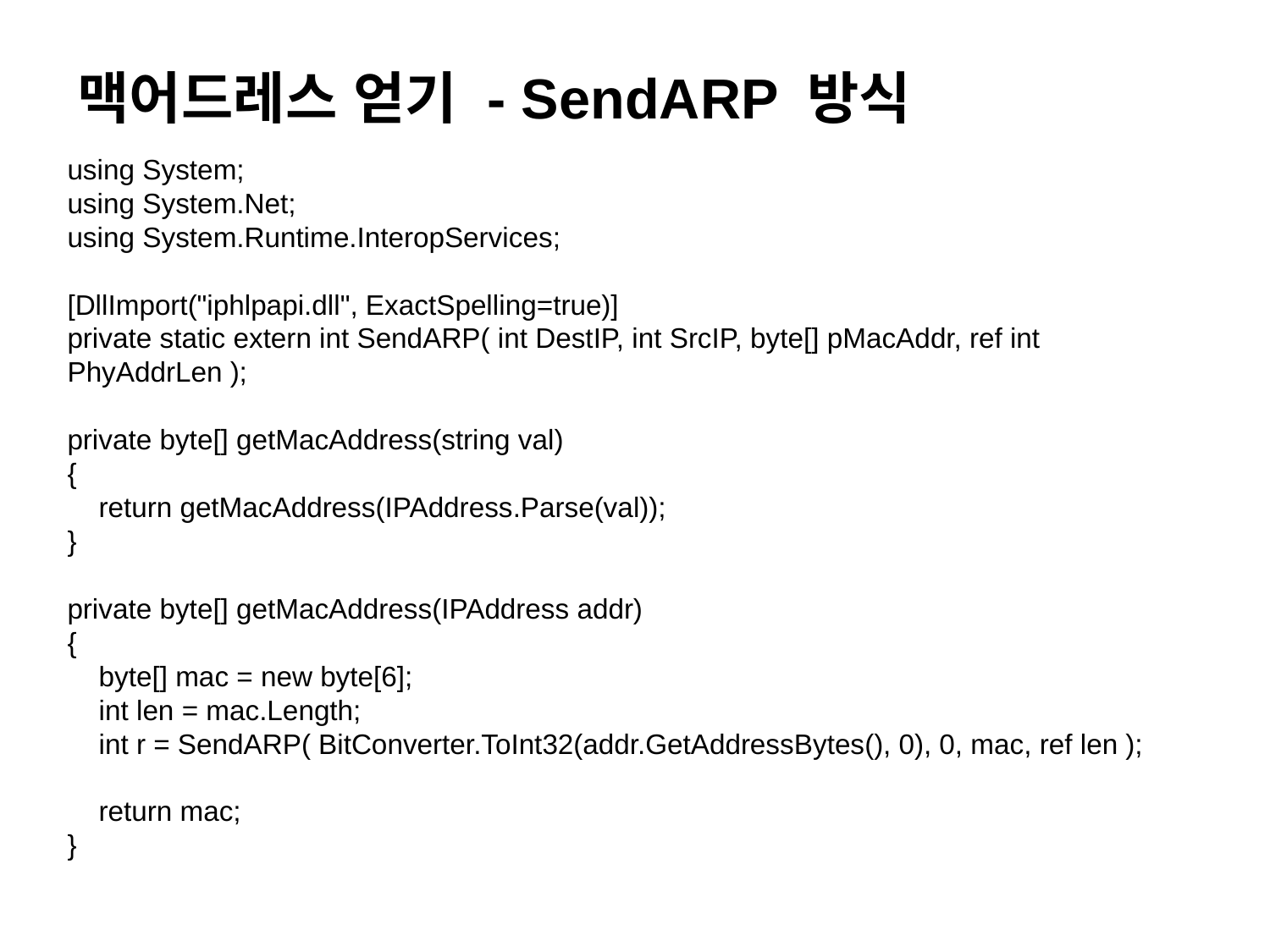

맥어드레스 얻기 - SendARP 방식
using System;
using System.Net;
using System.Runtime.InteropServices;

[DllImport("iphlpapi.dll", ExactSpelling=true)]
private static extern int SendARP( int DestIP, int SrcIP, byte[] pMacAddr, ref int PhyAddrLen );

private byte[] getMacAddress(string val)
{
    return getMacAddress(IPAddress.Parse(val));
}

private byte[] getMacAddress(IPAddress addr)
{
    byte[] mac = new byte[6];
    int len = mac.Length;
    int r = SendARP( BitConverter.ToInt32(addr.GetAddressBytes(), 0), 0, mac, ref len );

    return mac;
}